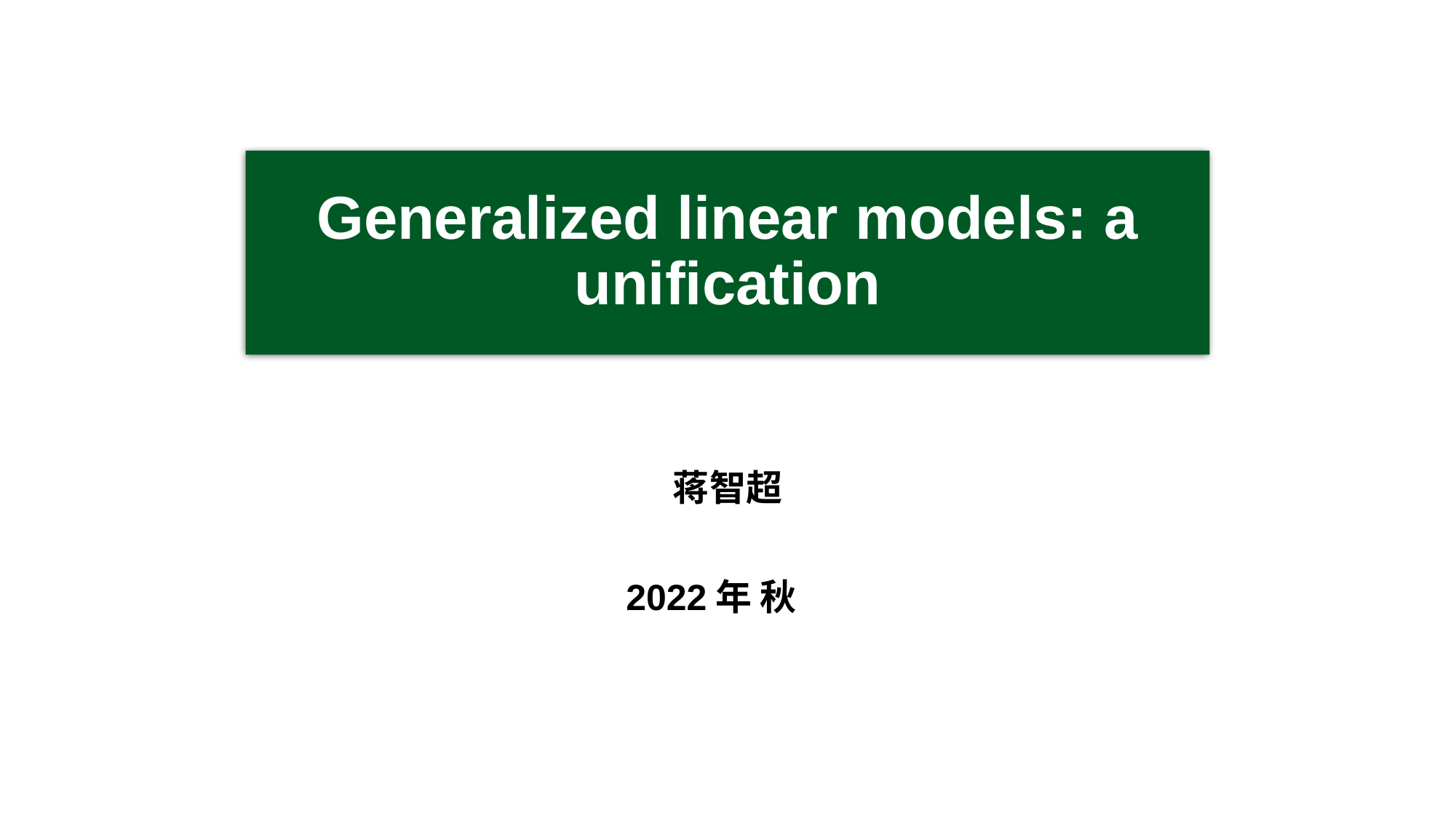

# Generalized linear models: a unification
蒋智超

2022年 秋